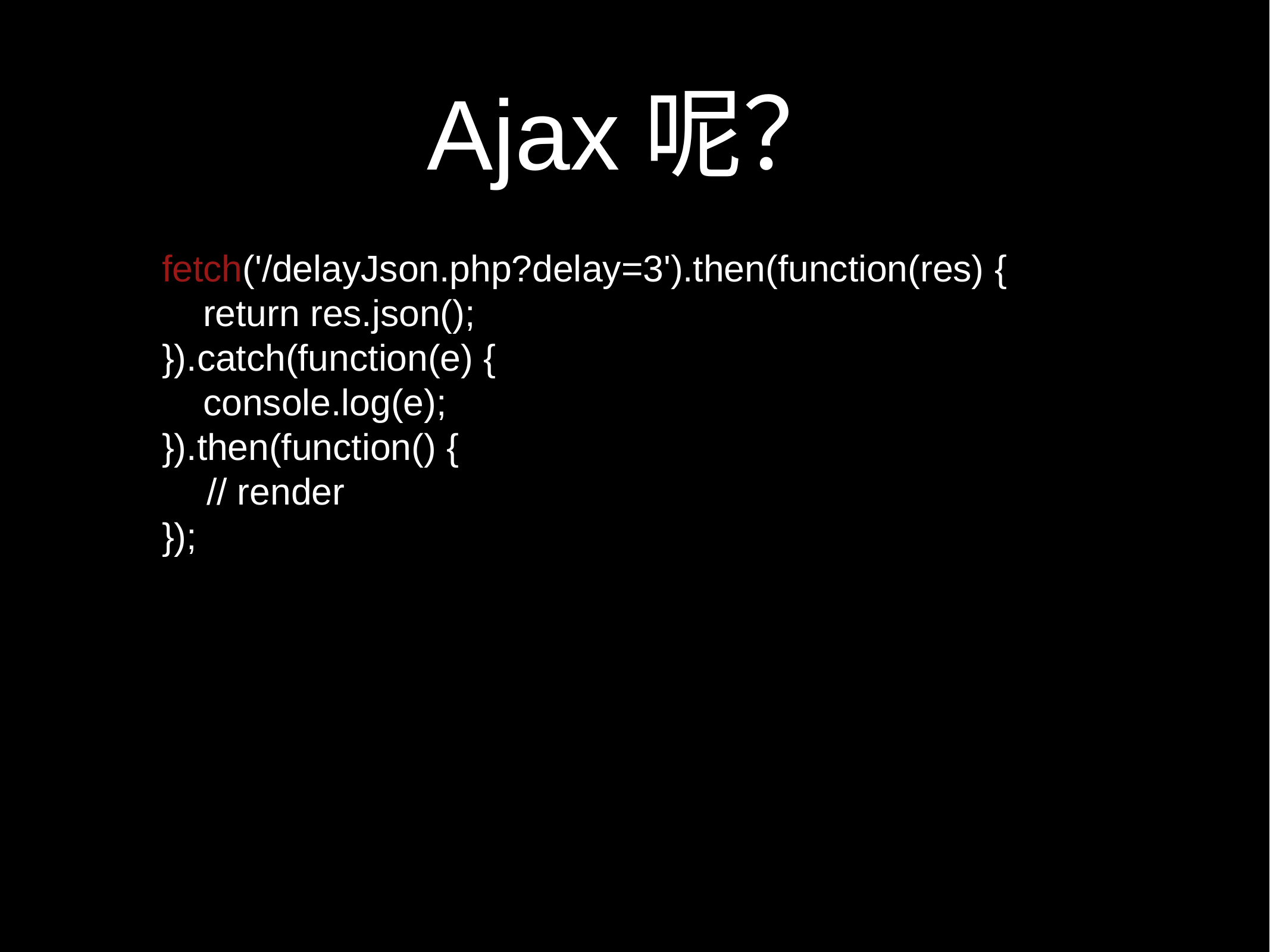

# Ajax呢？
fetch('/delayJson.php?delay=3').then(function(res) {
    return res.json();
}).catch(function(e) {
    console.log(e);
}).then(function() {
// render
});